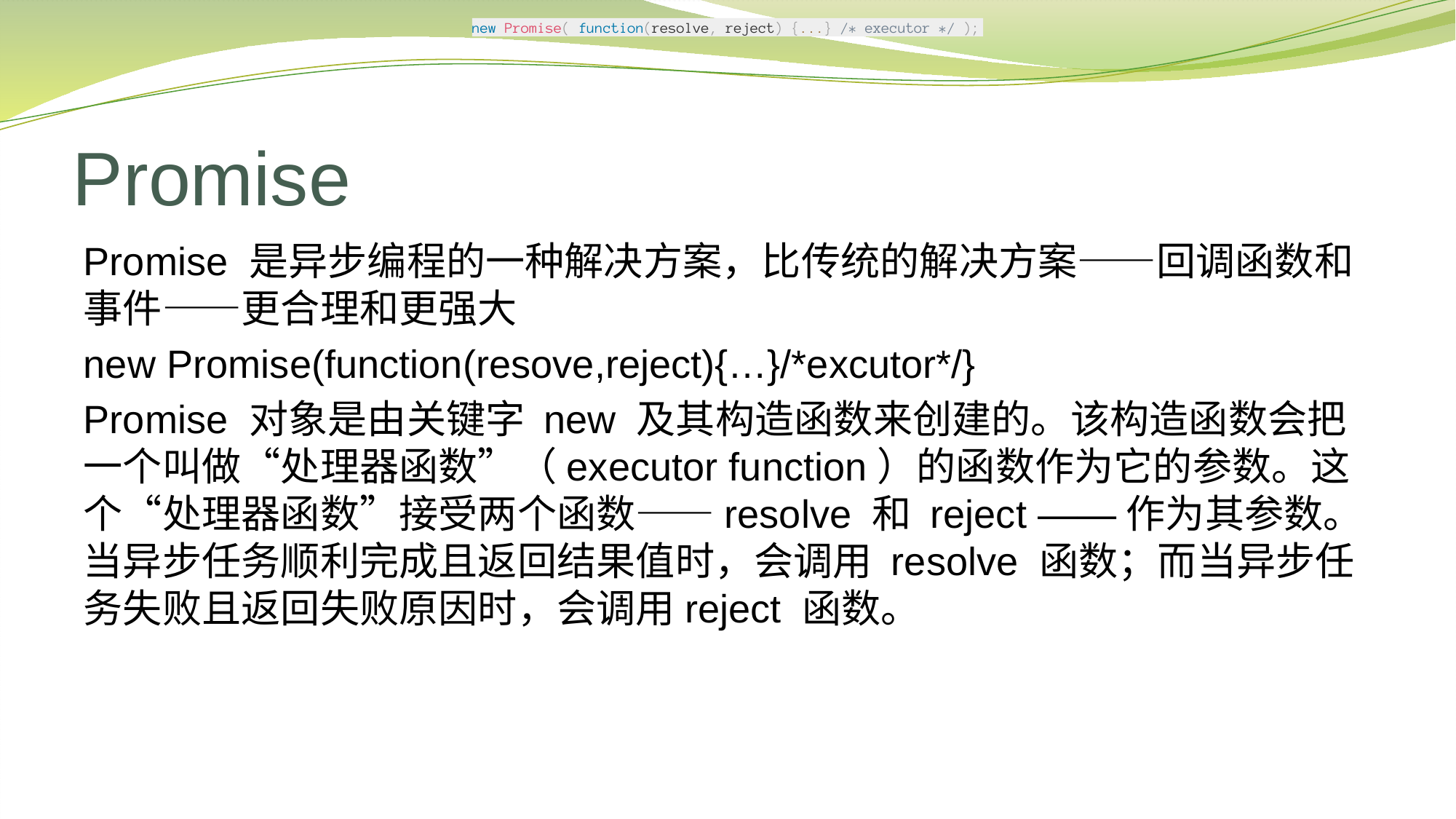

new Promise( function(resolve, reject) {...} /* executor */ );
# Promise
Promise 是异步编程的一种解决方案，比传统的解决方案——回调函数和事件——更合理和更强大
new Promise(function(resove,reject){…}/*excutor*/}
Promise 对象是由关键字 new 及其构造函数来创建的。该构造函数会把一个叫做“处理器函数”（executor function）的函数作为它的参数。这个“处理器函数”接受两个函数——resolve 和 reject ——作为其参数。当异步任务顺利完成且返回结果值时，会调用 resolve 函数；而当异步任务失败且返回失败原因时，会调用reject 函数。